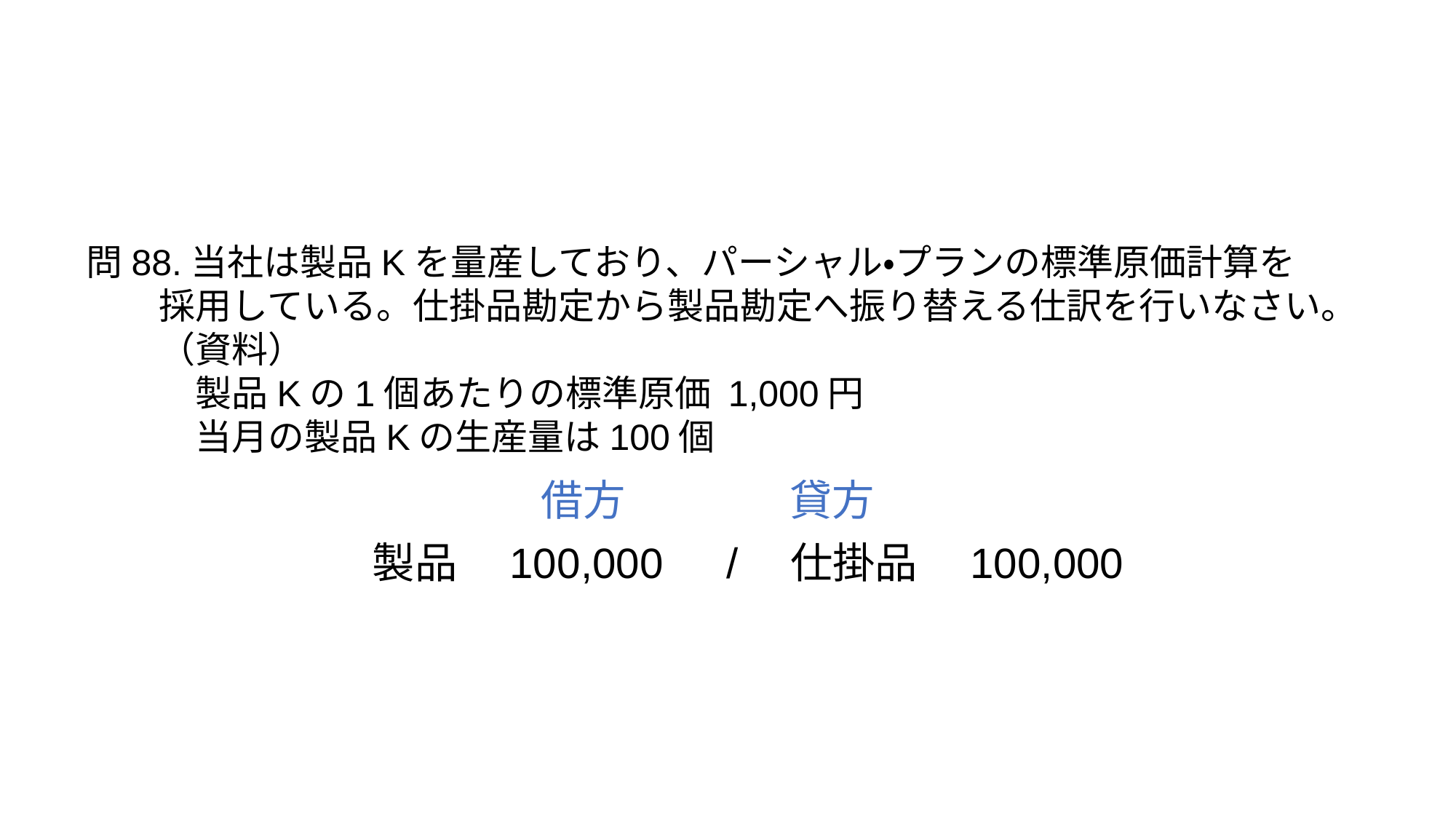

問88.当社は製品Kを量産しており、パーシャル・プランの標準原価計算を
　　採用している。仕掛品勘定から製品勘定へ振り替える仕訳を行いなさい。
　　（資料）
　　　製品Kの1個あたりの標準原価 1,000円
　　　当月の製品Kの生産量は100個
借方
貸方
製品　100,000　/　仕掛品　100,000